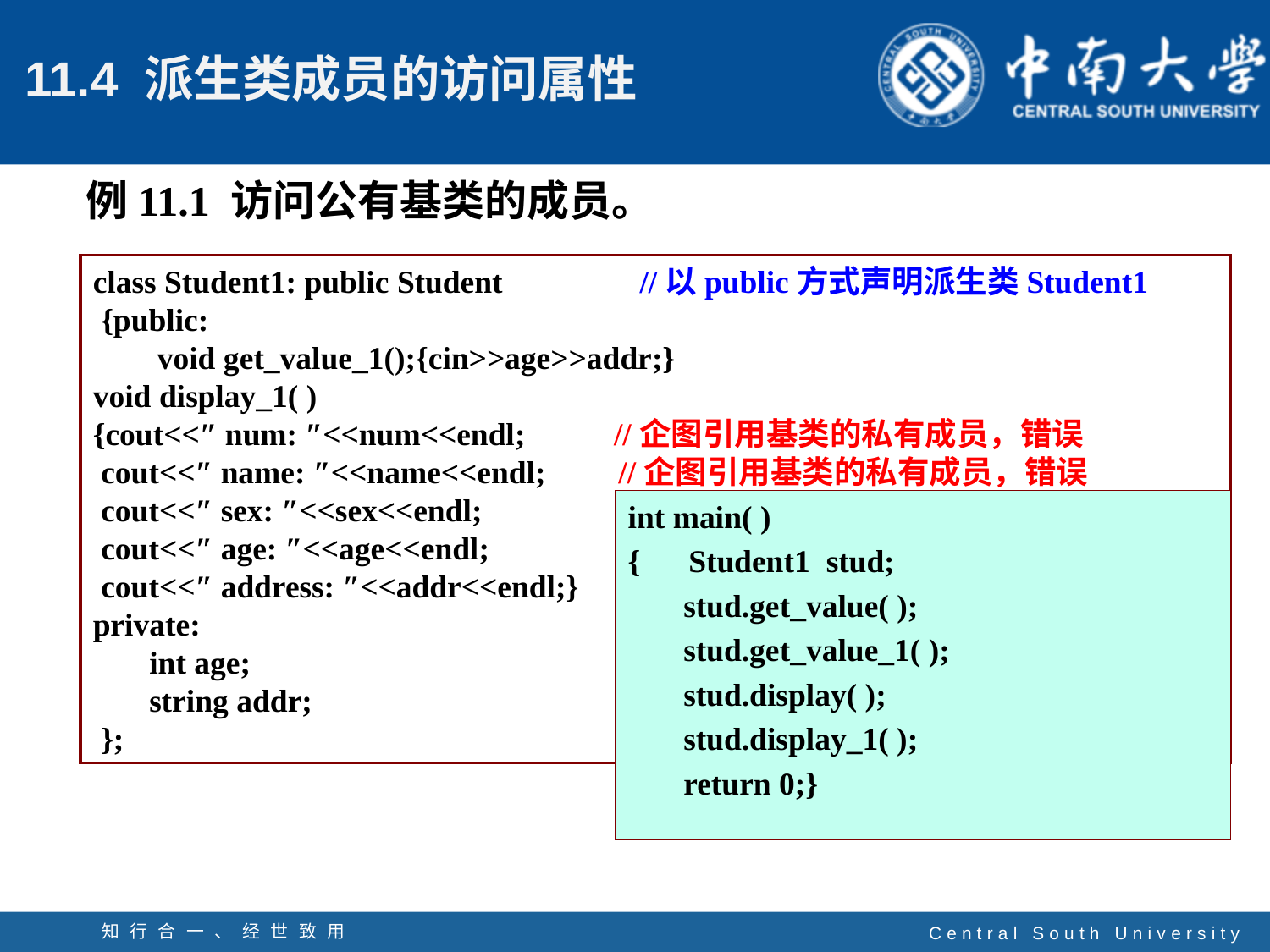

例11.1 访问公有基类的成员。
class Student1: public Student                 //以public方式声明派生类Student1
 {public:
        void get_value_1();{cin>>age>>addr;}
void display_1( )
{cout<<″ num: ″<<num<<endl;           //企图引用基类的私有成员，错误
 cout<<″ name: ″<<name<<endl;         //企图引用基类的私有成员，错误
 cout<<″ sex: ″<<sex<<endl;                 //企图引用基类的私有成员，错误
 cout<<″ age: ″<<age<<endl;                //引用派生类的私有成员，正确
 cout<<″ address: ″<<addr<<endl;}     //引用派生类的私有成员，正确
private:
       int age;
       string addr;
 };
int main( )
{      Student1  stud;
stud.get_value( );
stud.get_value_1( );
stud.display( );
stud.display_1( );
return 0;}

知行合一、经世致用
自强不息 厚德载物
Central South University